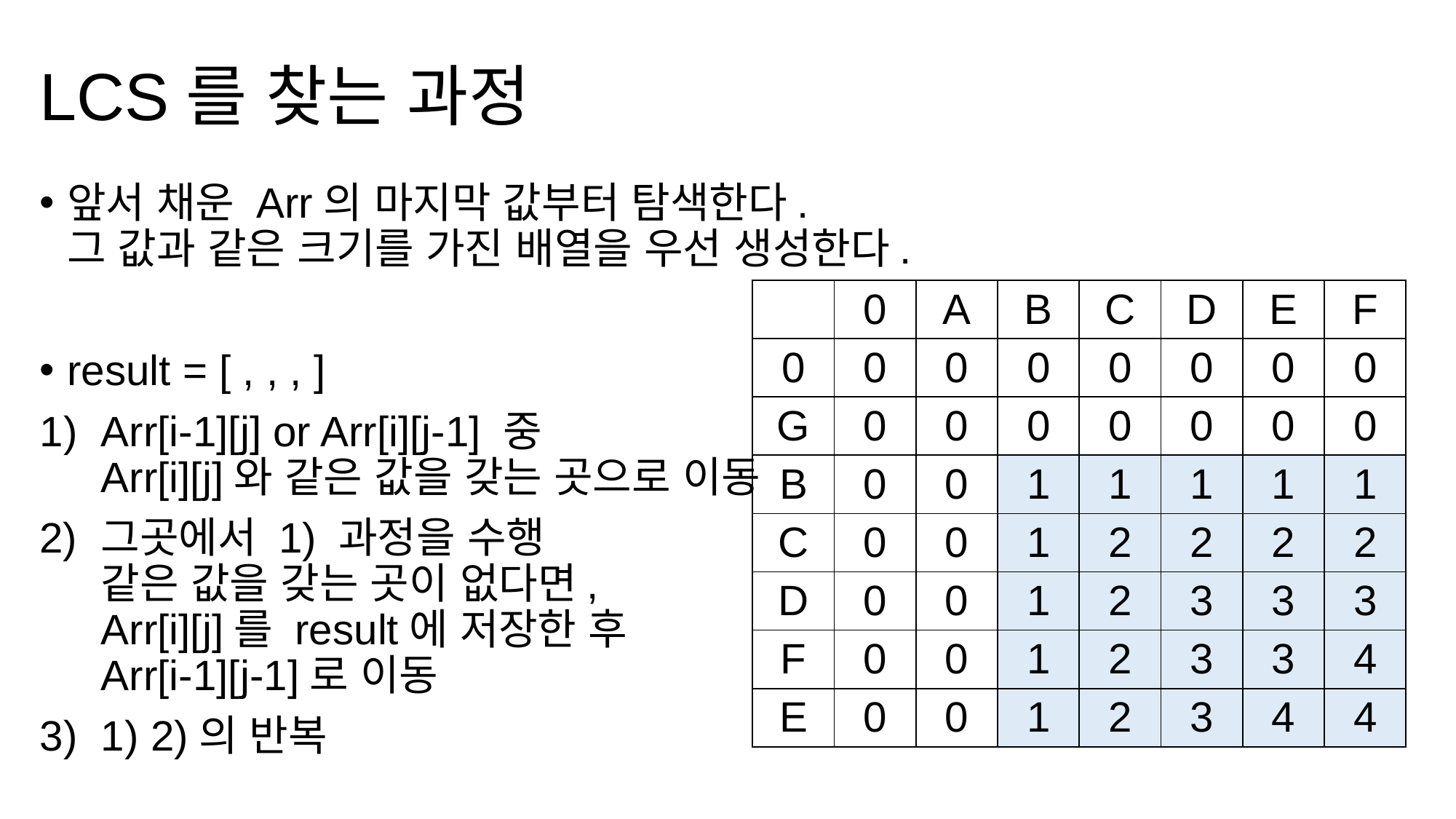

# LCS를 찾는 과정
앞서 채운 Arr의 마지막 값부터 탐색한다.
그 값과 같은 크기를 가진 배열을 우선 생성한다.

result = [ , , , ]
Arr[i-1][j] or Arr[i][j-1] 중
Arr[i][j]와 같은 값을 갖는 곳으로 이동
그곳에서 1) 과정을 수행
같은 값을 갖는 곳이 없다면,
Arr[i][j]를 result에 저장한 후
Arr[i-1][j-1]로 이동
1) 2)의 반복

|  | 0 | A | B | C | D | E | F |
| --- | --- | --- | --- | --- | --- | --- | --- |
| 0 | 0 | 0 | 0 | 0 | 0 | 0 | 0 |
| G | 0 | 0 | 0 | 0 | 0 | 0 | 0 |
| B | 0 | 0 | 1 | 1 | 1 | 1 | 1 |
| C | 0 | 0 | 1 | 2 | 2 | 2 | 2 |
| D | 0 | 0 | 1 | 2 | 3 | 3 | 3 |
| F | 0 | 0 | 1 | 2 | 3 | 3 | 4 |
| E | 0 | 0 | 1 | 2 | 3 | 4 | 4 |